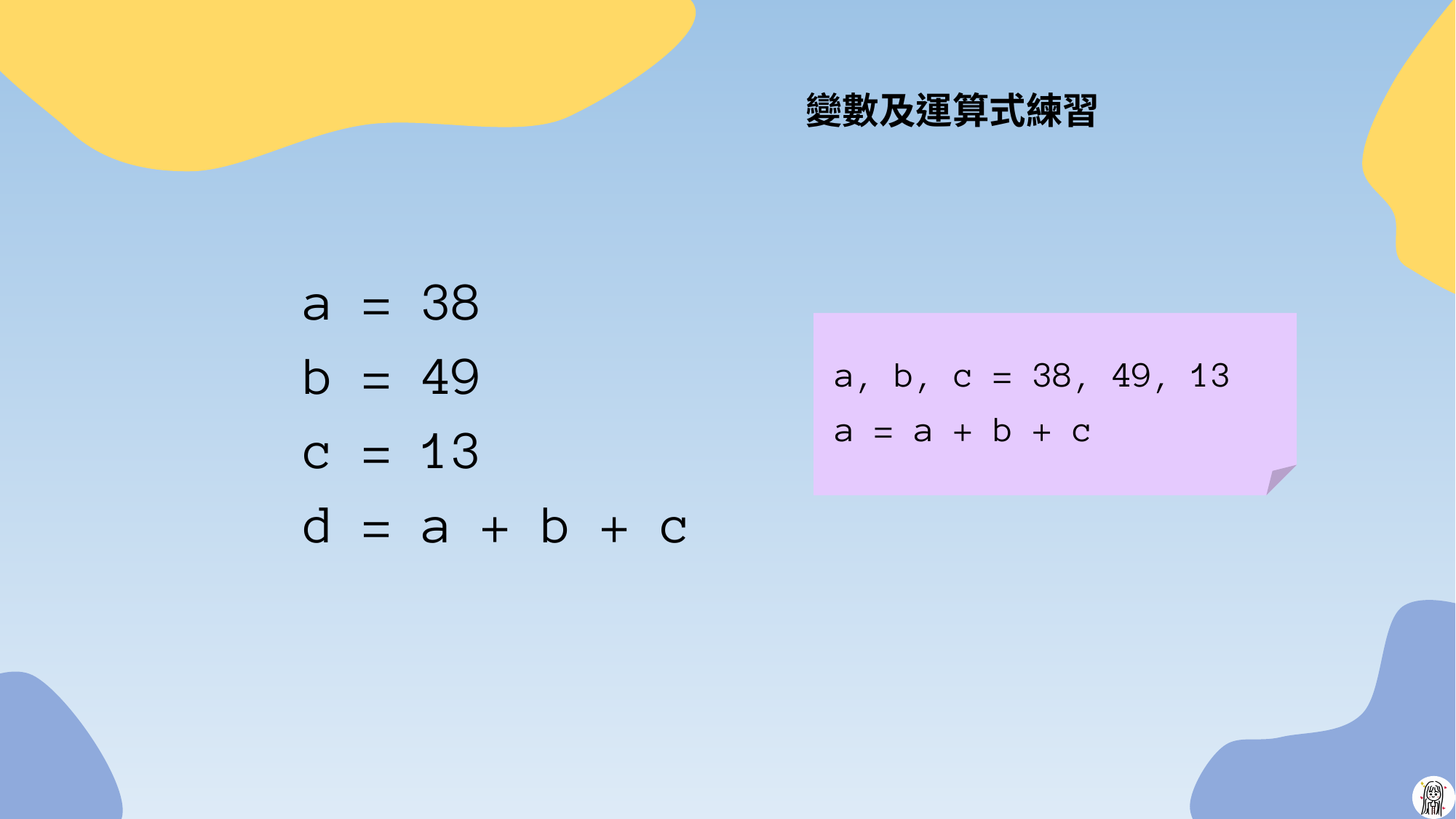

# 變數及運算式練習
a = 38
b = 49
c = 13
d = a + b + c

a, b, c = 38, 49, 13
a = a + b + c
13